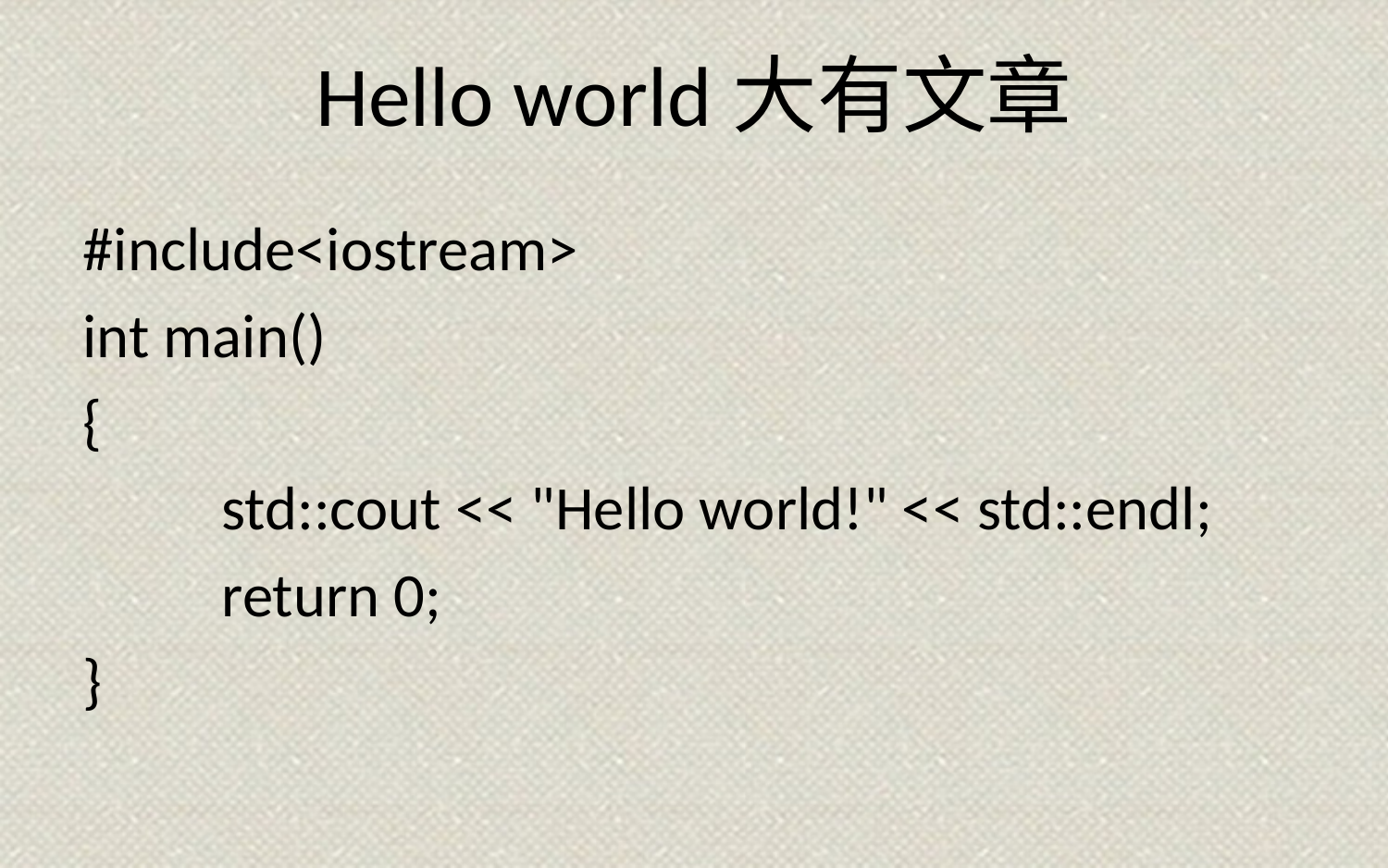

# Hello world大有文章
#include<iostream>
int main()
{
	std::cout << "Hello world!" << std::endl;
	return 0;
}